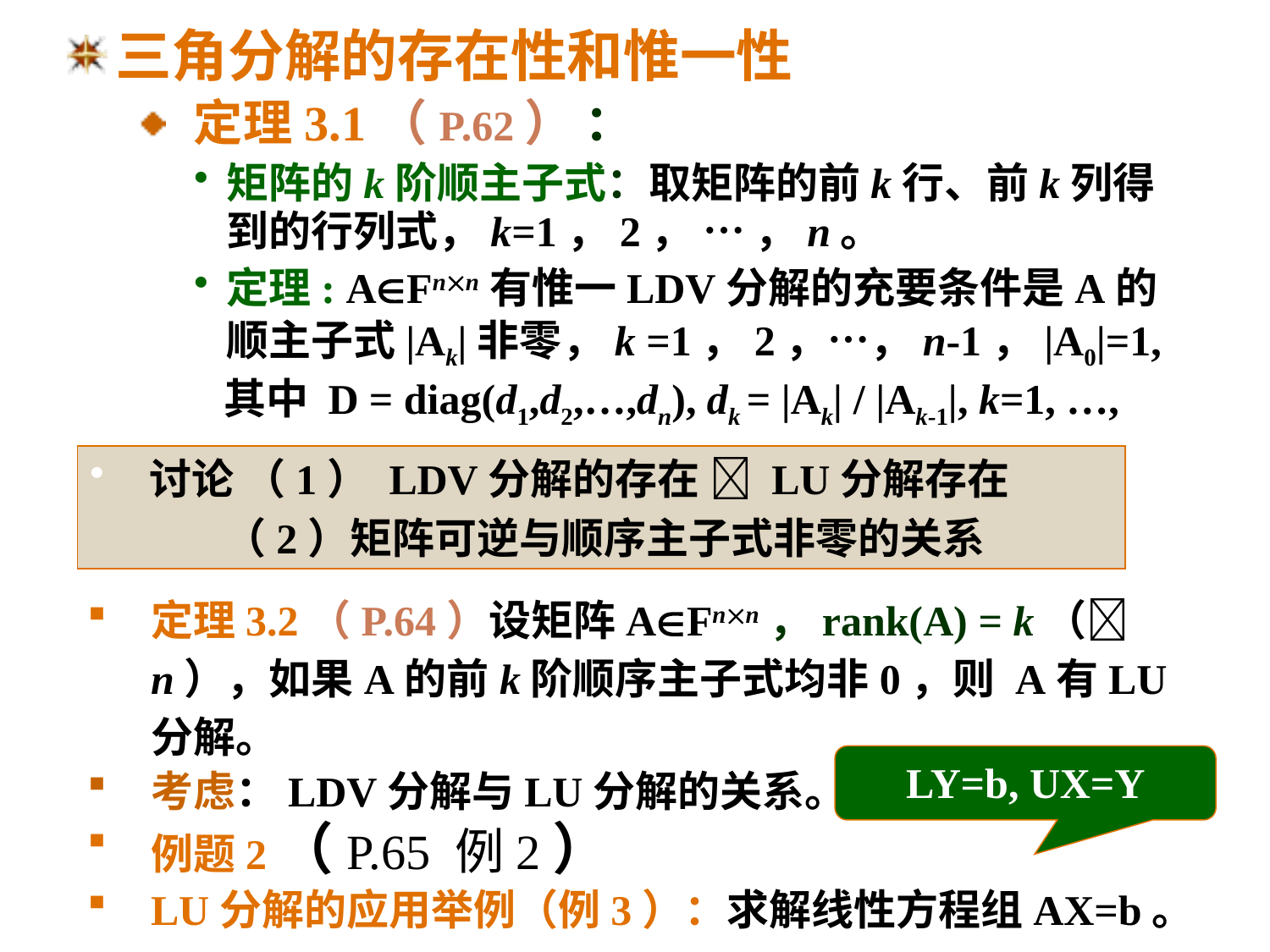

三角分解的存在性和惟一性
 定理3.1（P.62） ：
矩阵的k阶顺主子式：取矩阵的前k行、前k列得到的行列式，k=1，2， … ，n。
定理: A∈Fn×n有惟一LDV分解的充要条件是A的顺主子式|Ak|非零，k =1，2，…，n-1，|A0|=1,
  其中 D = diag(d1,d2,…,dn), dk = |Ak| / |Ak-1|, k=1, …, n。
  讨论 （1） LDV分解的存在 ⇒ LU分解存在
             （2）矩阵可逆与顺序主子式非零的关系
定理3.2（P.64）设矩阵A∈Fn×n，rank(A) = k（≤ n），如果A的前k阶顺序主子式均非0，则 A有LU分解。
考虑：LDV分解与LU分解的关系。
例题2（P.65 例2）
LU分解的应用举例（例3）：求解线性方程组AX=b。
LY=b, UX=Y